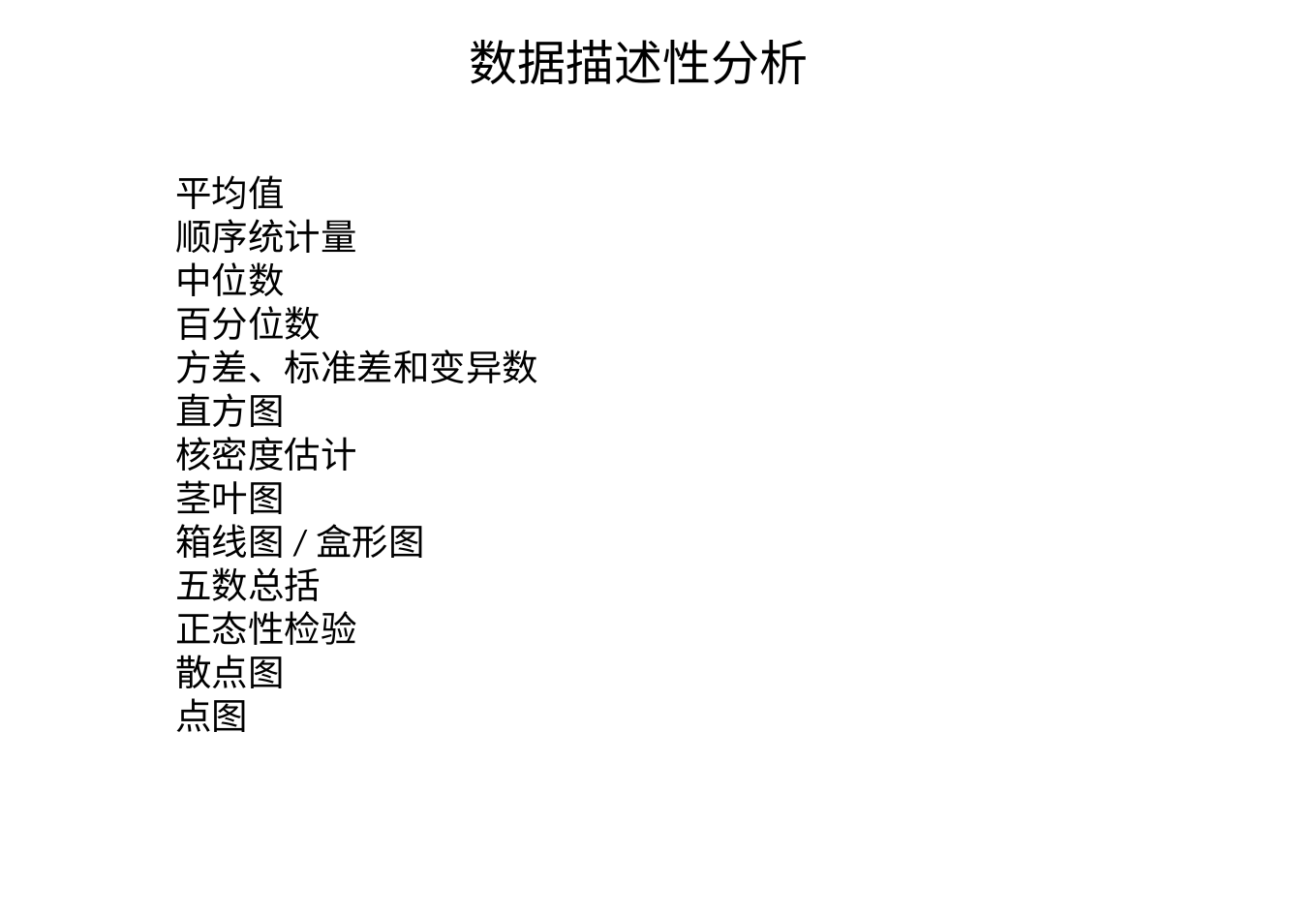

数据描述性分析
平均值
顺序统计量
中位数
百分位数
方差、标准差和变异数
直方图
核密度估计
茎叶图
箱线图/盒形图
五数总括
正态性检验
散点图
点图